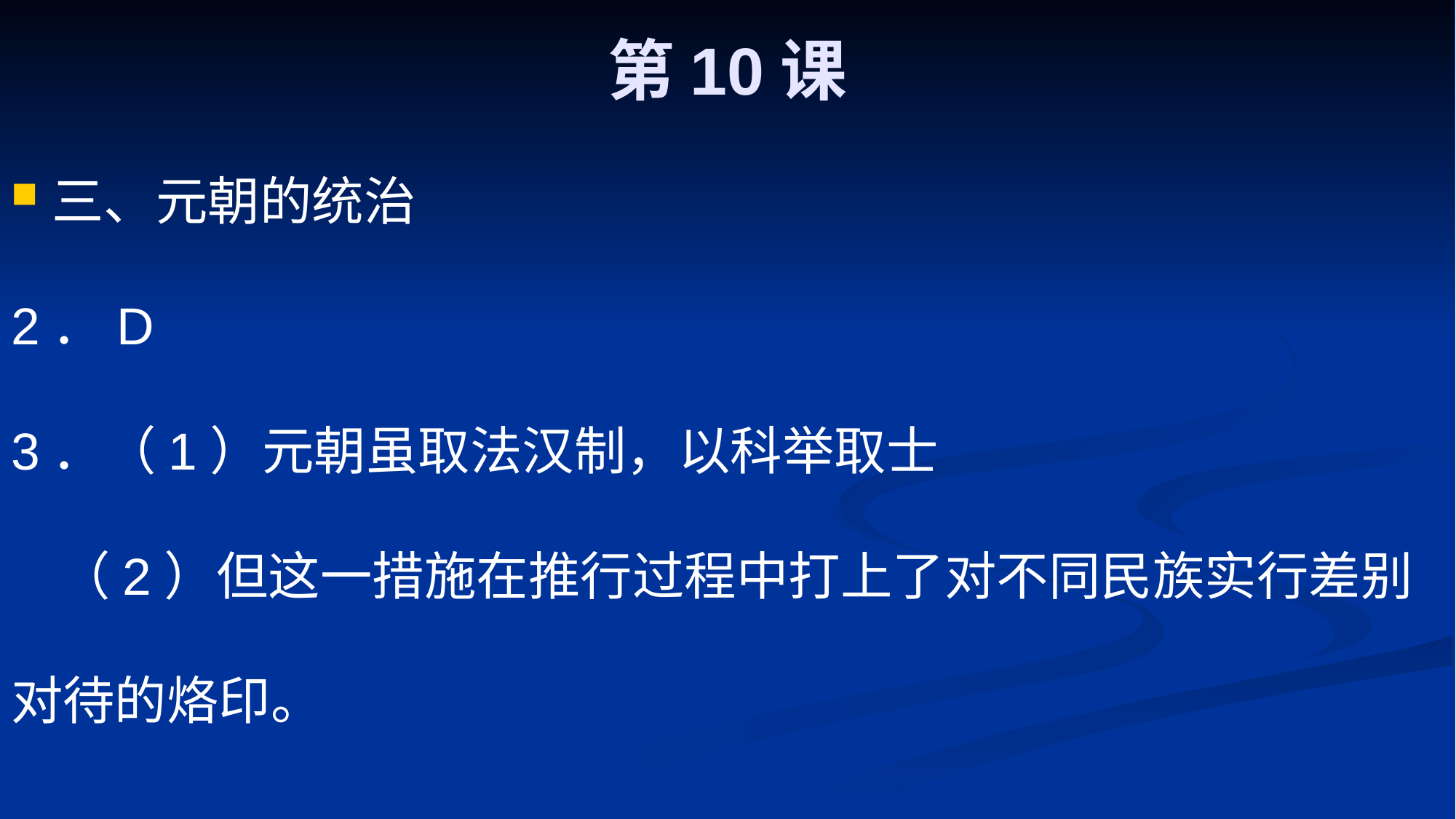

# 第10课
三、元朝的统治
2．D
3．（1）元朝虽取法汉制，以科举取士
   （2）但这一措施在推行过程中打上了对不同民族实行差别对待的烙印。